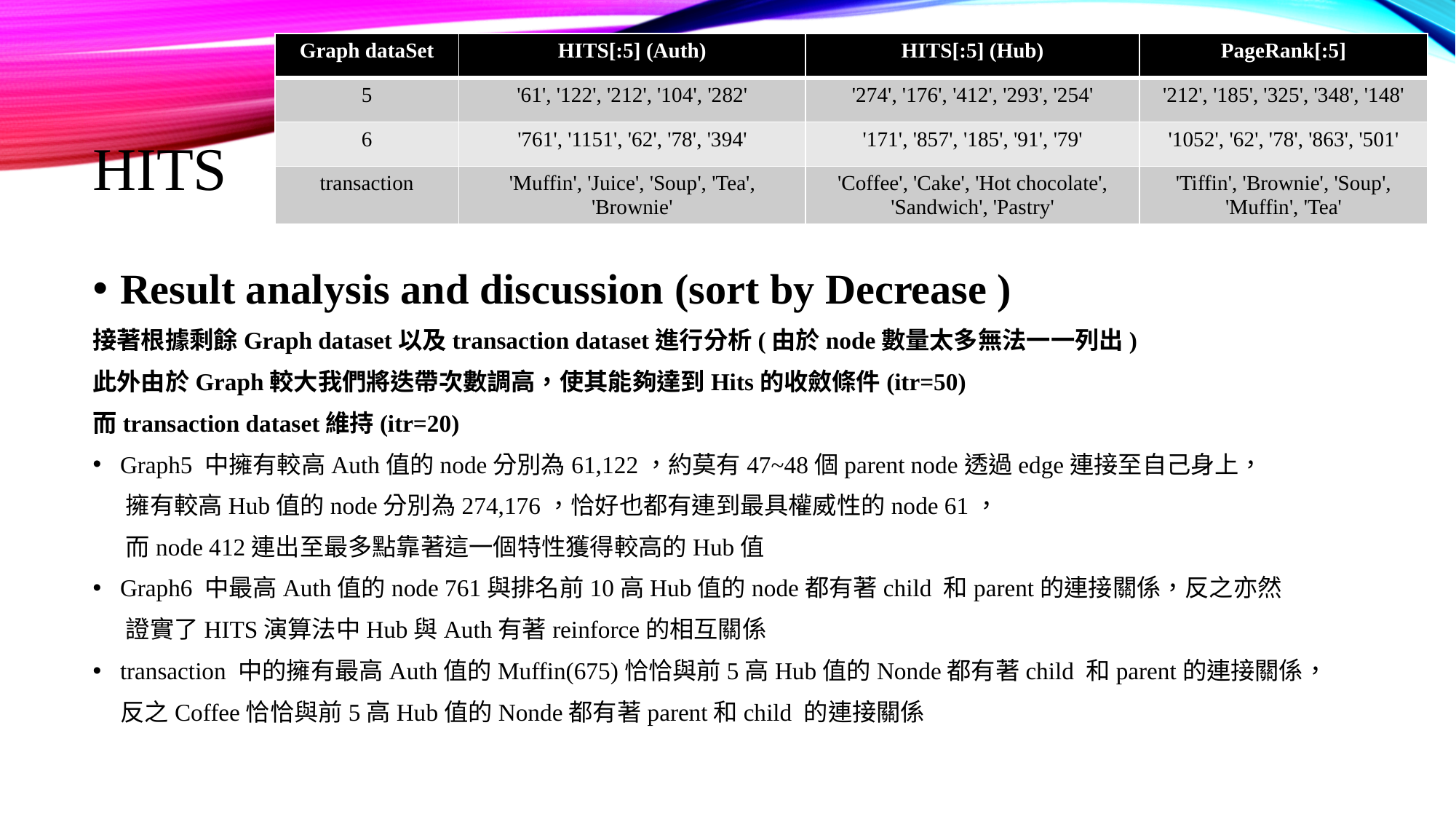

| Graph dataSet | HITS[:5] (Auth) | HITS[:5] (Hub) | PageRank[:5] |
| --- | --- | --- | --- |
| 5 | '61', '122', '212', '104', '282' | '274', '176', '412', '293', '254' | '212', '185', '325', '348', '148' |
| 6 | '761', '1151', '62', '78', '394' | '171', '857', '185', '91', '79' | '1052', '62', '78', '863', '501' |
| transaction | 'Muffin', 'Juice', 'Soup', 'Tea', 'Brownie' | 'Coffee', 'Cake', 'Hot chocolate', 'Sandwich', 'Pastry' | 'Tiffin', 'Brownie', 'Soup', 'Muffin', 'Tea' |
# HITS

Result analysis and discussion (sort by Decrease )
接著根據剩餘Graph dataset以及transaction dataset進行分析(由於node數量太多無法一一列出)
此外由於Graph較大我們將迭帶次數調高，使其能夠達到Hits的收斂條件(itr=50)
而transaction dataset維持(itr=20)
Graph5 中擁有較高Auth值的node分別為61,122，約莫有47~48個parent node透過edge連接至自己身上，
     擁有較高Hub值的node分別為274,176，恰好也都有連到最具權威性的node 61，
     而node 412連出至最多點靠著這一個特性獲得較高的Hub值
Graph6 中最高Auth值的node 761與排名前10高Hub值的node都有著child 和parent的連接關係，反之亦然
     證實了HITS演算法中Hub與Auth有著reinforce的相互關係
transaction 中的擁有最高Auth值的Muffin(675)恰恰與前5高Hub值的Nonde都有著child 和parent的連接關係，
    反之Coffee恰恰與前5高Hub值的Nonde都有著parent和child 的連接關係